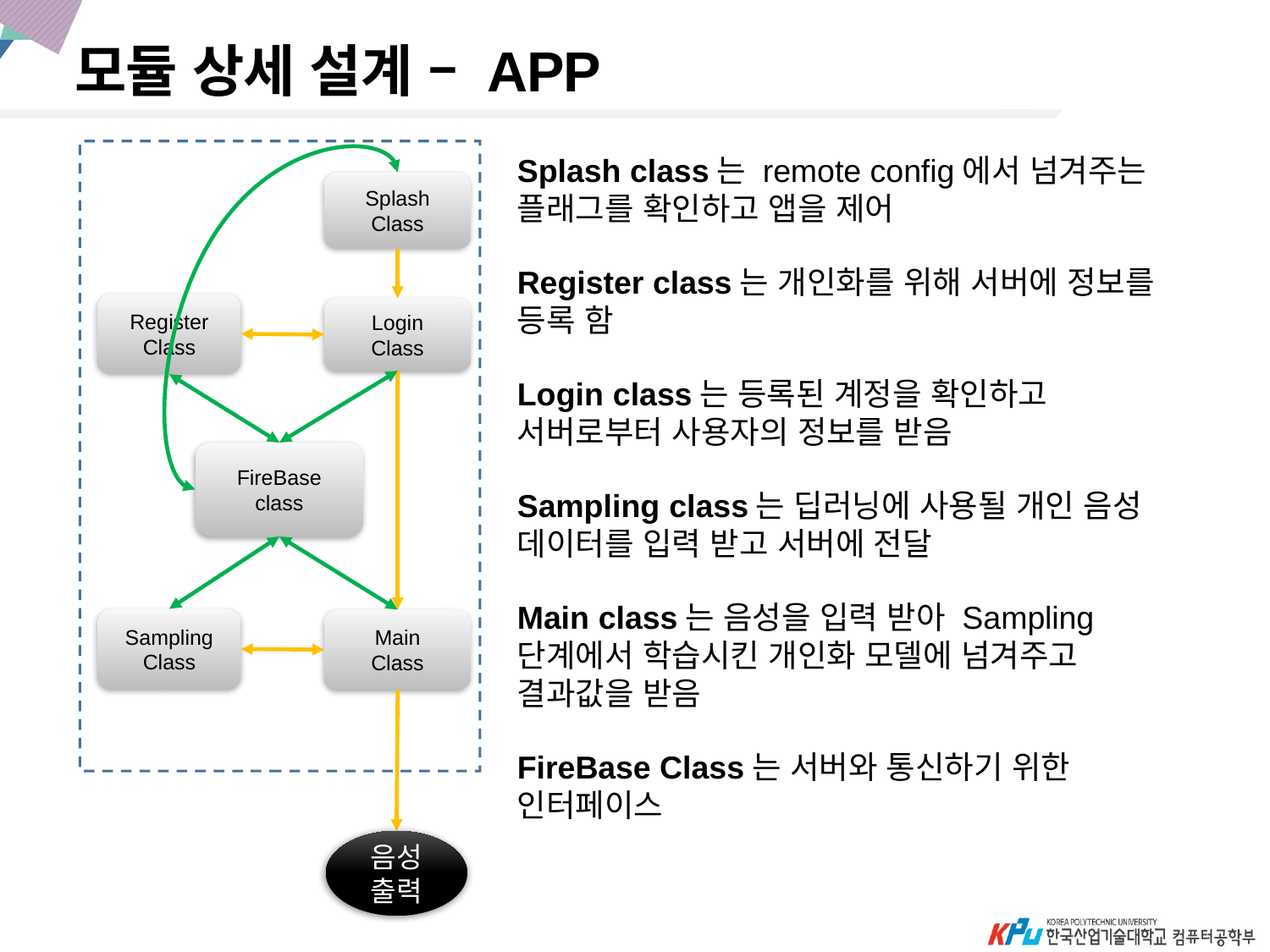

모듈 상세 설계 – APP

Splash
Class
Register
Class
Login
Class
Sampling
Class
Main
Class
음성
출력
FireBase
class
Splash class는 remote config에서 넘겨주는 플래그를 확인하고 앱을 제어
Register class는 개인화를 위해 서버에 정보를 등록 함
Login class는 등록된 계정을 확인하고 서버로부터 사용자의 정보를 받음
Sampling class는 딥러닝에 사용될 개인 음성 데이터를 입력 받고 서버에 전달
Main class는 음성을 입력 받아 Sampling 단계에서 학습시킨 개인화 모델에 넘겨주고 결과값을 받음
FireBase Class는 서버와 통신하기 위한
인터페이스